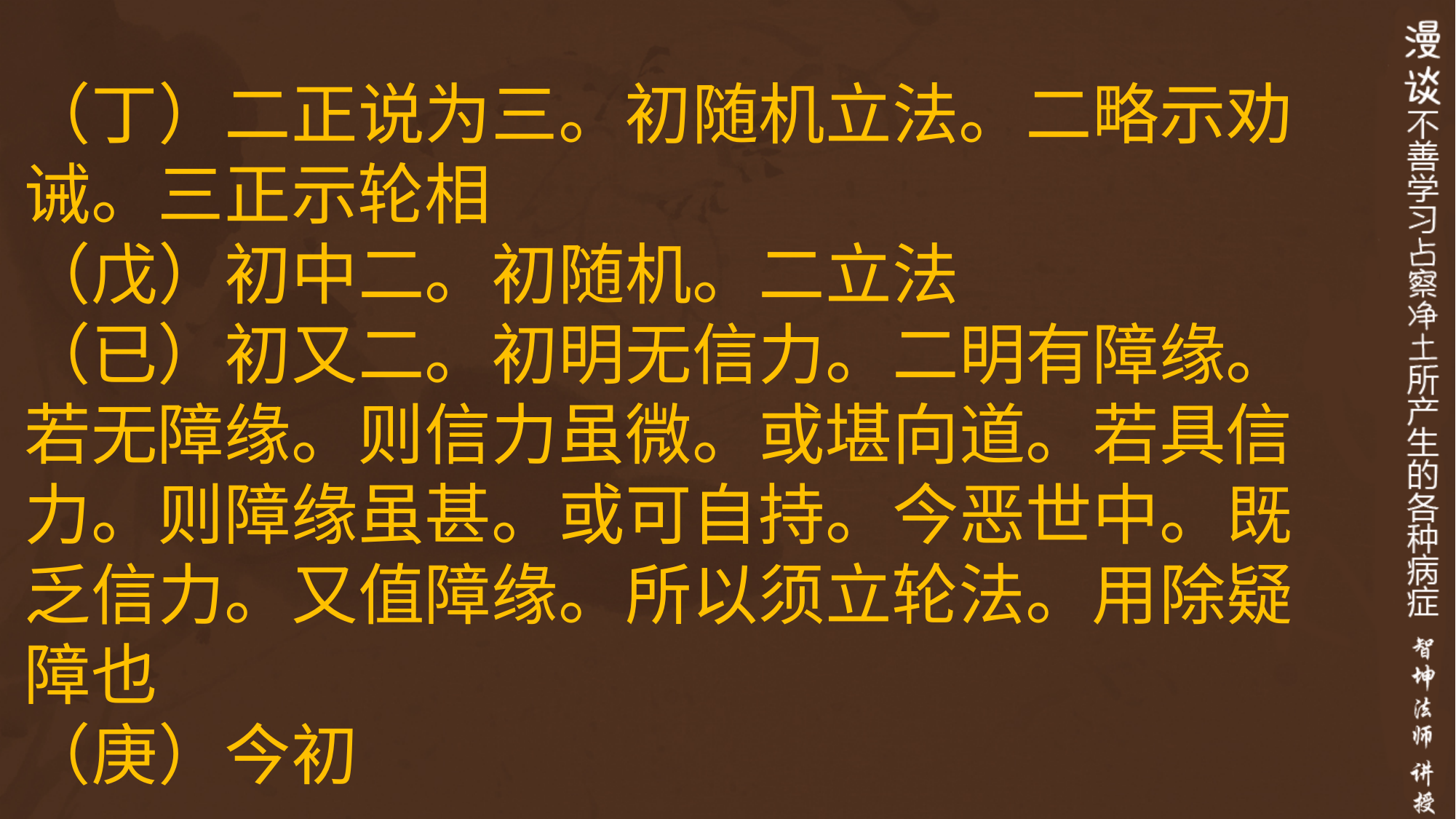

（丁）二正说为三。初随机立法。二略示劝诫。三正示轮相
（戊）初中二。初随机。二立法
（已）初又二。初明无信力。二明有障缘。若无障缘。则信力虽微。或堪向道。若具信力。则障缘虽甚。或可自持。今恶世中。既乏信力。又值障缘。所以须立轮法。用除疑障也
（庚）今初